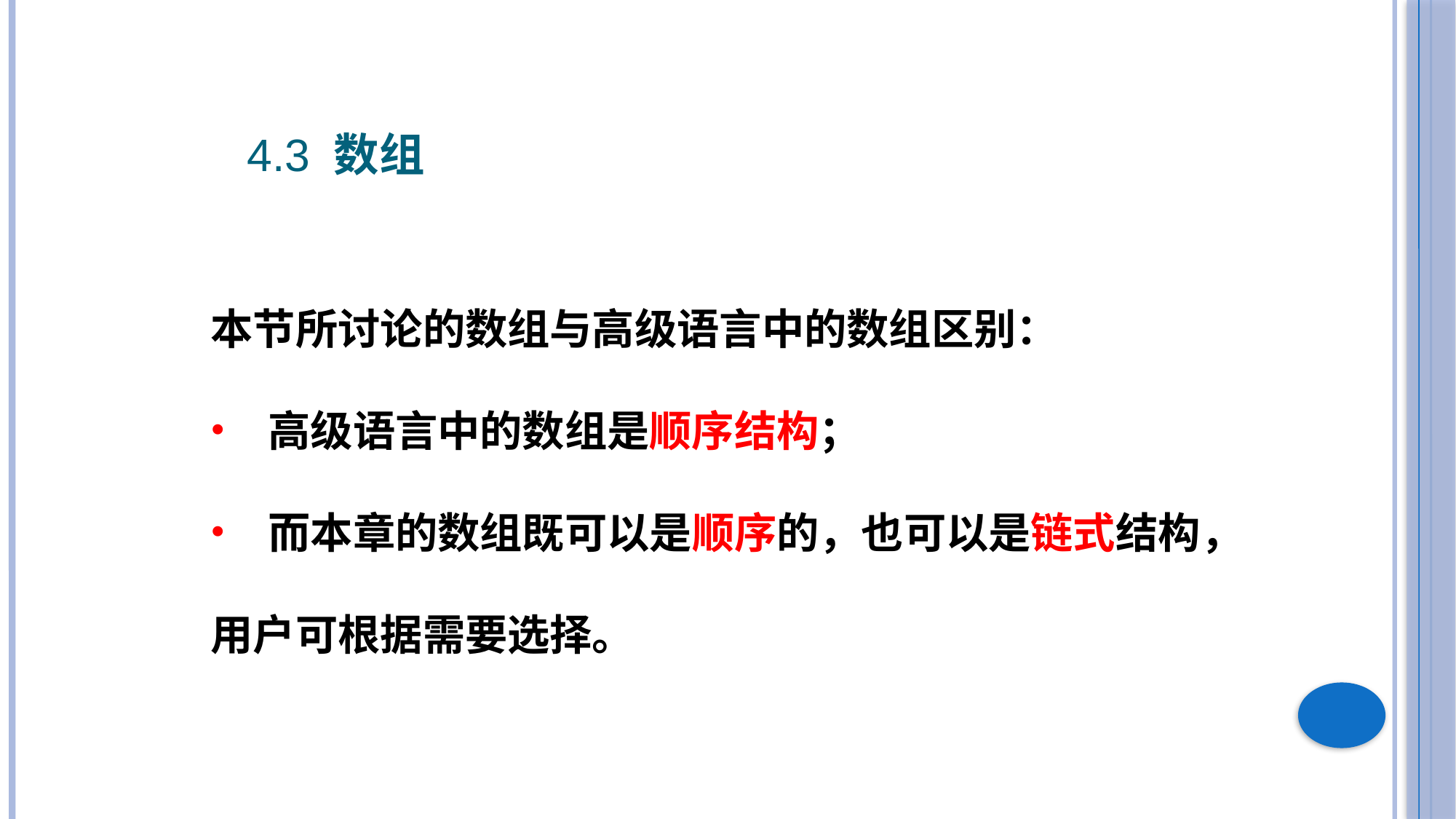

4.3 数组
本节所讨论的数组与高级语言中的数组区别：
　高级语言中的数组是顺序结构；
　而本章的数组既可以是顺序的，也可以是链式结构，用户可根据需要选择。